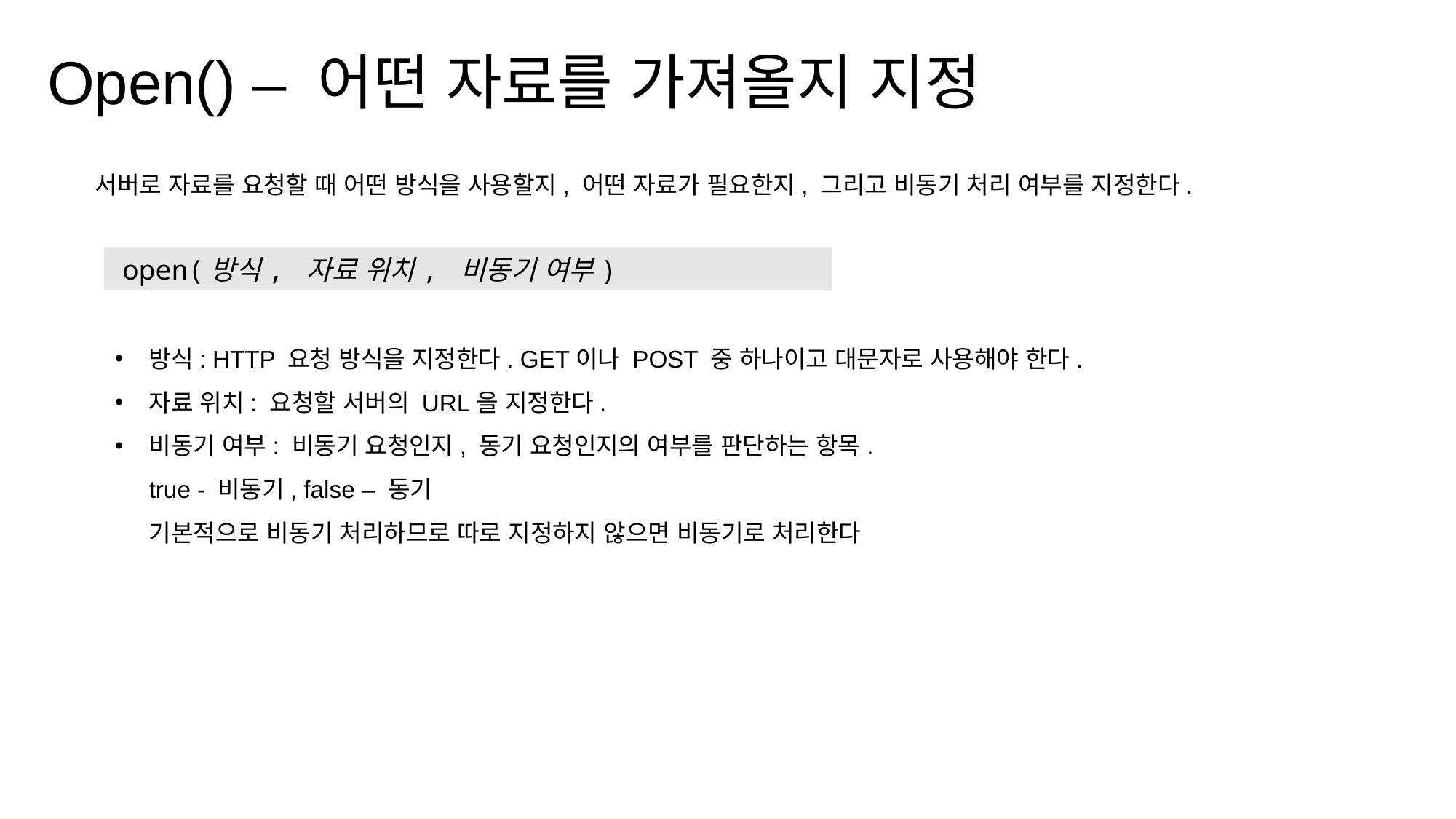

Open() – 어떤 자료를 가져올지 지정
서버로 자료를 요청할 때 어떤 방식을 사용할지, 어떤 자료가 필요한지, 그리고 비동기 처리 여부를 지정한다.
open(방식, 자료 위치, 비동기 여부)
방식: HTTP 요청 방식을 지정한다. GET이나 POST 중 하나이고 대문자로 사용해야 한다.
자료 위치: 요청할 서버의 URL을 지정한다.
비동기 여부: 비동기 요청인지, 동기 요청인지의 여부를 판단하는 항목.
true - 비동기, false – 동기
기본적으로 비동기 처리하므로 따로 지정하지 않으면 비동기로 처리한다